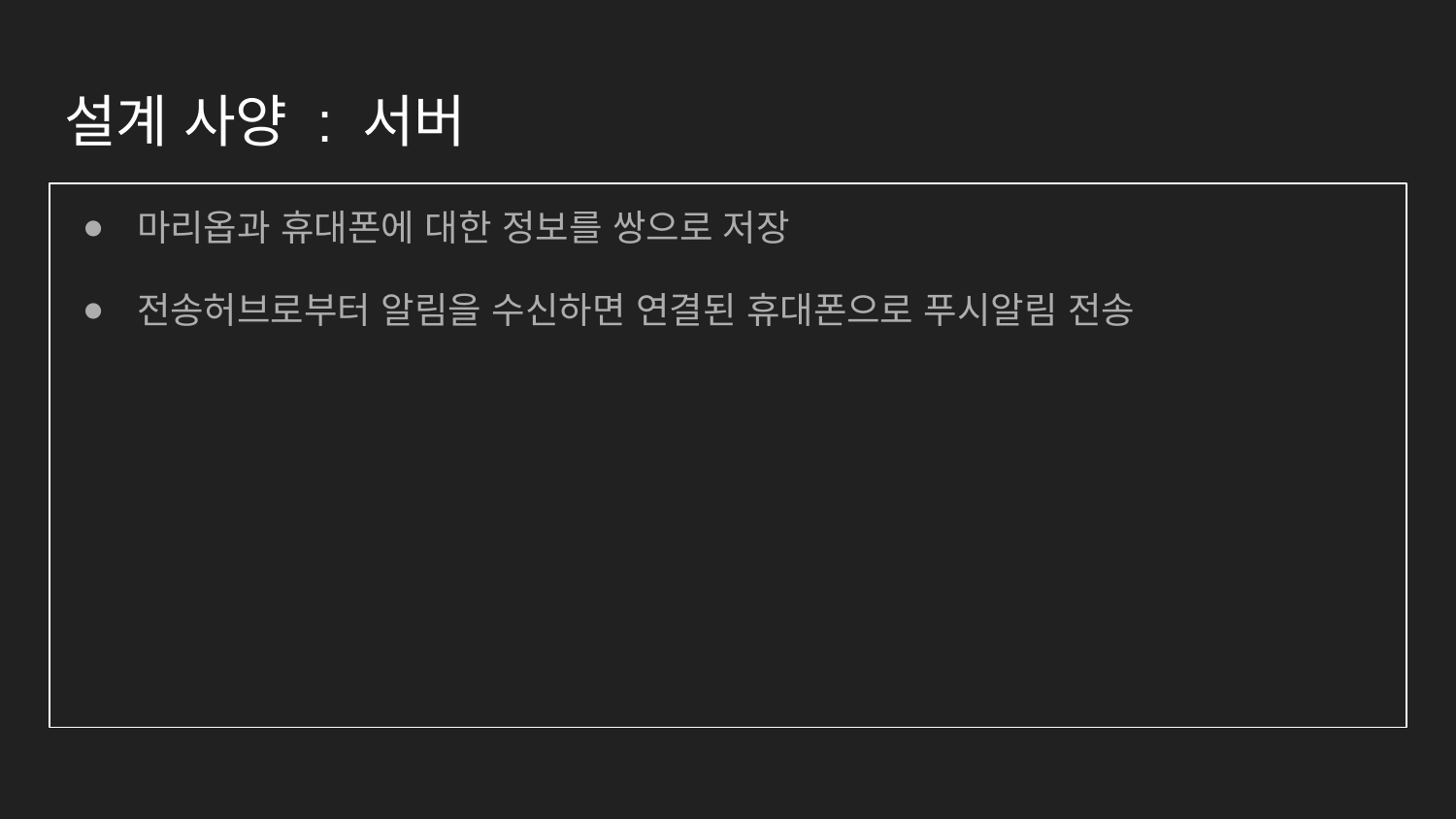

# 설계 사양 : 서버
마리옵과 휴대폰에 대한 정보를 쌍으로 저장
전송허브로부터 알림을 수신하면 연결된 휴대폰으로 푸시알림 전송